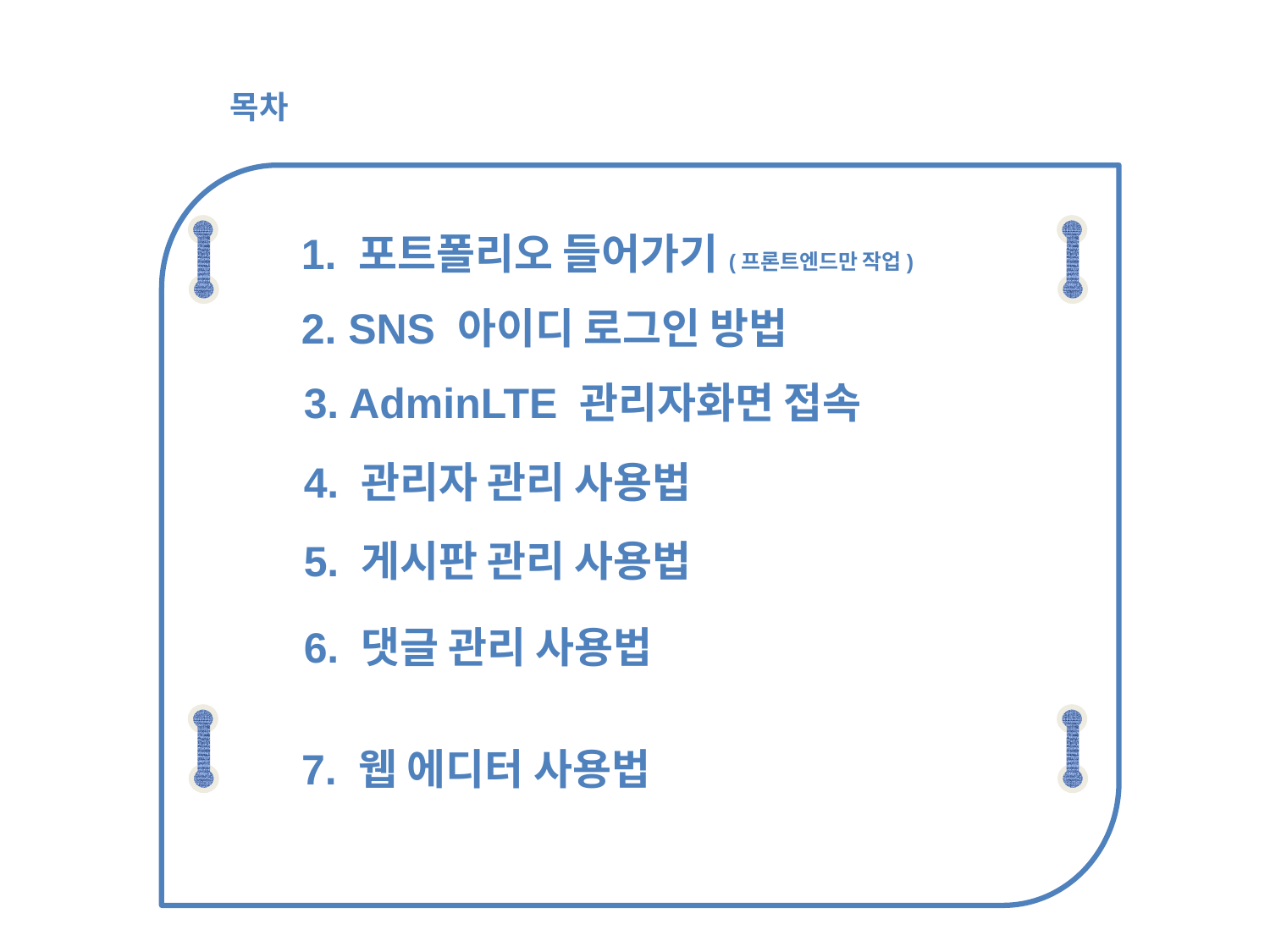

목차

1. 포트폴리오 들어가기(프론트엔드만 작업)
2. SNS 아이디 로그인 방법
3. AdminLTE 관리자화면 접속
4. 관리자 관리 사용법
5. 게시판 관리 사용법
6. 댓글 관리 사용법

7. 웹 에디터 사용법